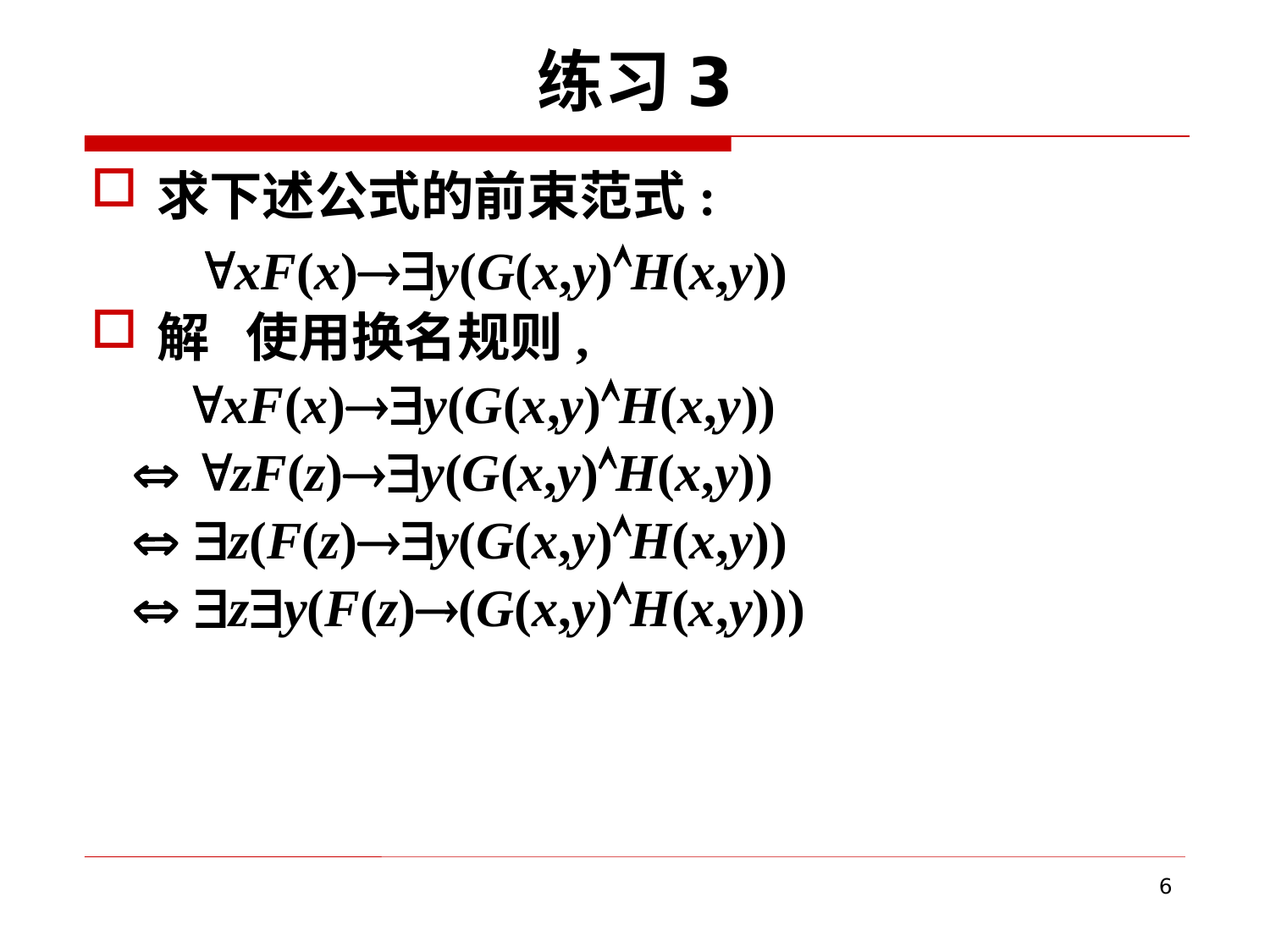

# 练习3
求下述公式的前束范式:
   ∀xF(x)→∃y(G(x,y)∧H(x,y))
解   使用换名规则,
       ∀xF(x)→∃y(G(x,y)∧H(x,y))
   ⇔ ∀zF(z)→∃y(G(x,y)∧H(x,y))
   ⇔ ∃z(F(z)→∃y(G(x,y)∧H(x,y))
   ⇔ ∃z∃y(F(z)→(G(x,y)∧H(x,y)))

6